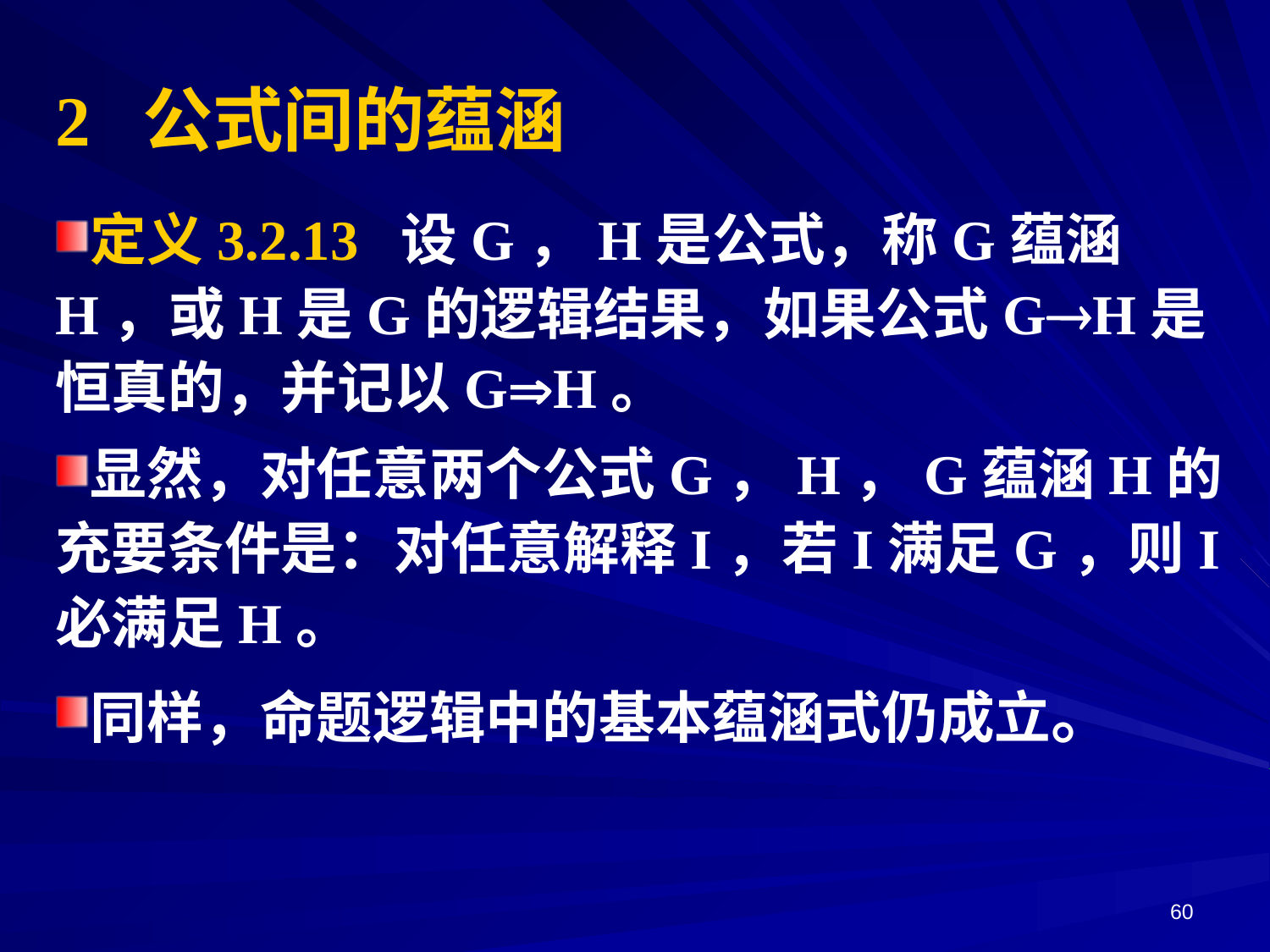

# 2  公式间的蕴涵
定义3.2.13  设G，H是公式，称G蕴涵H，或H是G的逻辑结果，如果公式G→H是恒真的，并记以G⇒H。
显然，对任意两个公式G，H，G蕴涵H的充要条件是：对任意解释I，若I满足G，则I必满足H。
同样，命题逻辑中的基本蕴涵式仍成立。
60